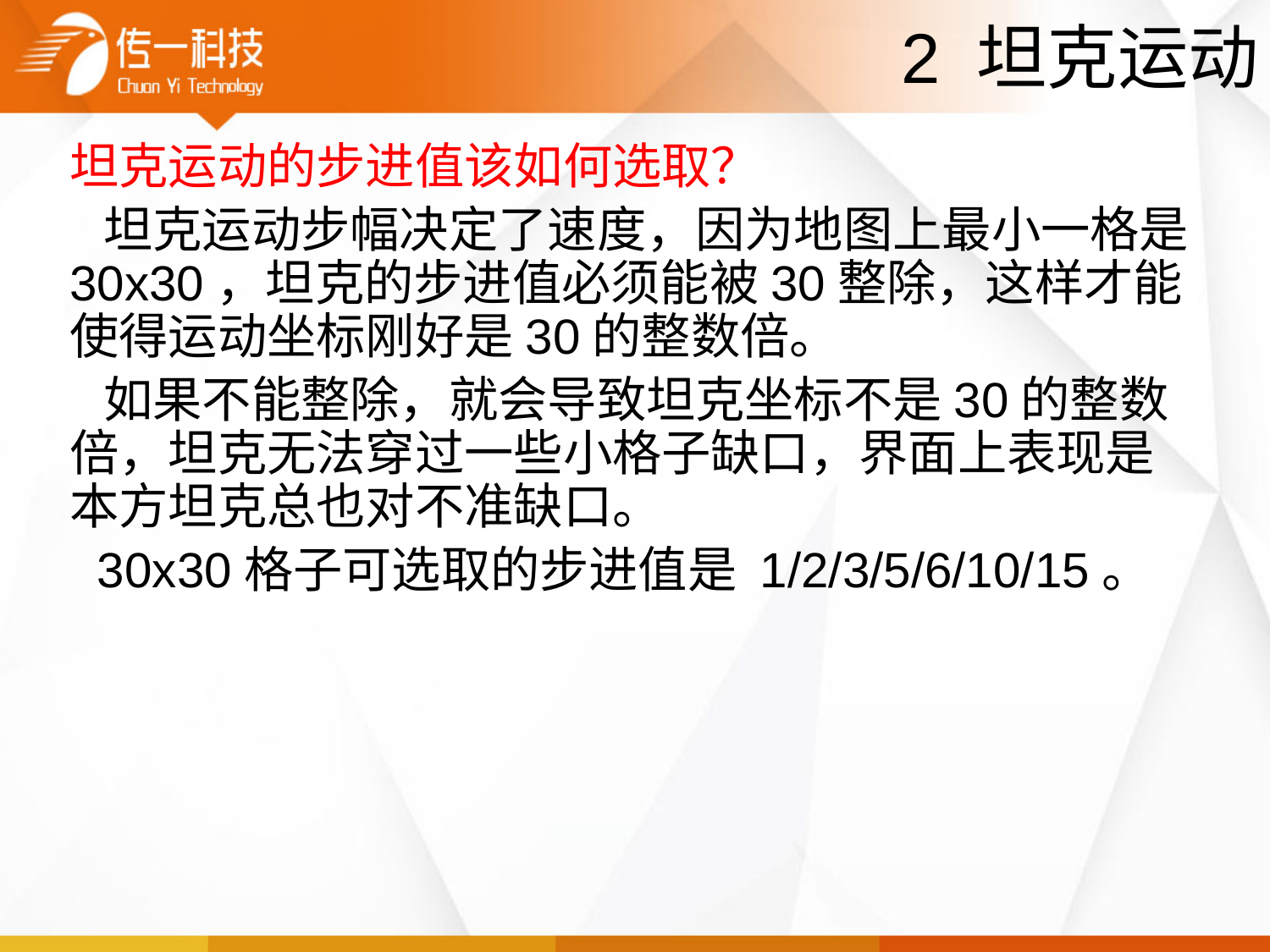

2 坦克运动
坦克运动的步进值该如何选取？
  坦克运动步幅决定了速度，因为地图上最小一格是30x30，坦克的步进值必须能被30整除，这样才能使得运动坐标刚好是30的整数倍。
  如果不能整除，就会导致坦克坐标不是30的整数倍，坦克无法穿过一些小格子缺口，界面上表现是本方坦克总也对不准缺口。
  30x30格子可选取的步进值是 1/2/3/5/6/10/15。